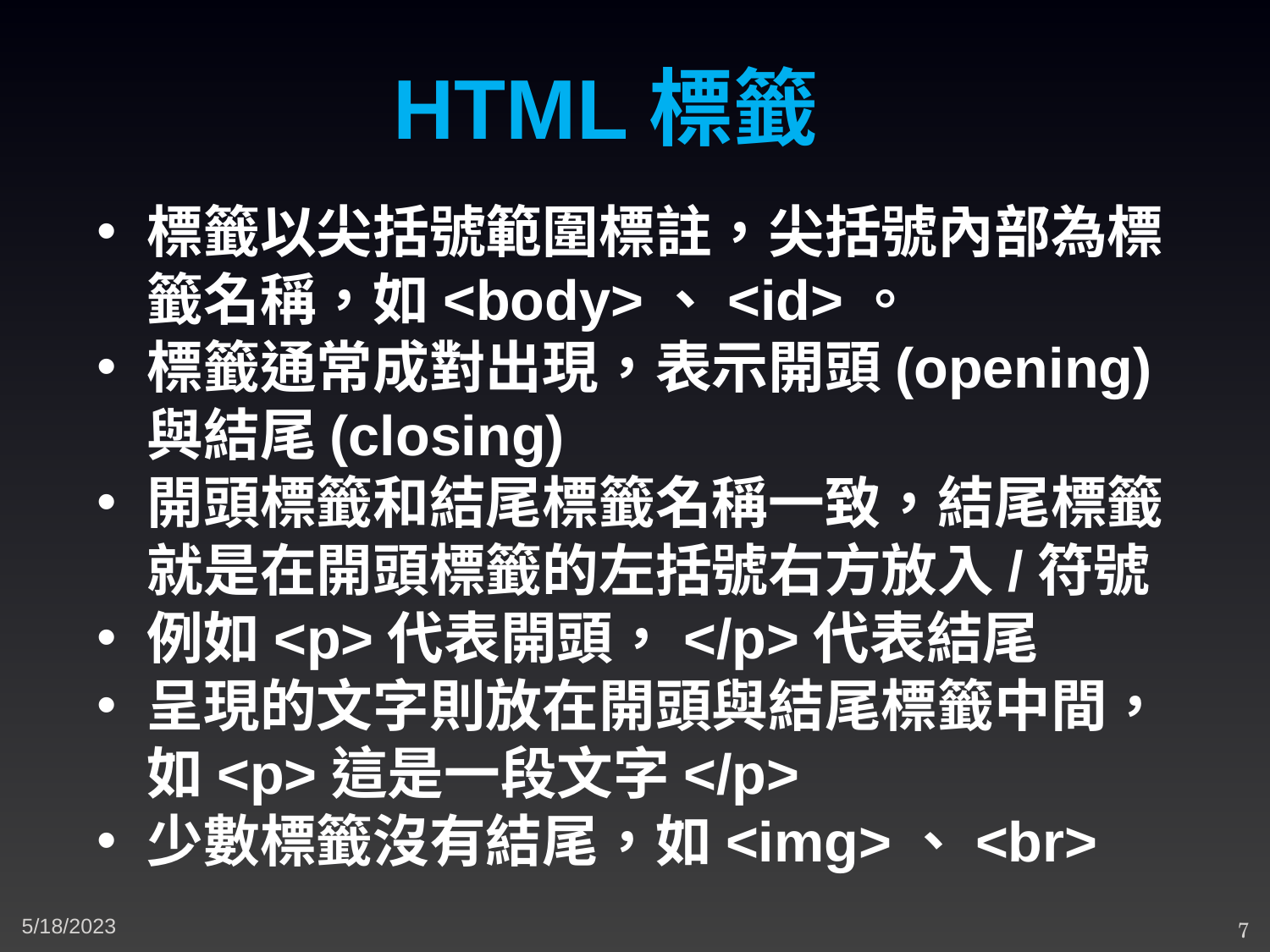

HTML標籤
標籤以尖括號範圍標註，尖括號內部為標籤名稱，如<body>、<id>。
標籤通常成對出現，表示開頭(opening)與結尾(closing)
開頭標籤和結尾標籤名稱一致，結尾標籤就是在開頭標籤的左括號右方放入/符號
例如<p>代表開頭，</p>代表結尾
呈現的文字則放在開頭與結尾標籤中間，如<p>這是一段文字</p>
少數標籤沒有結尾，如<img>、<br>

5/18/2023
7